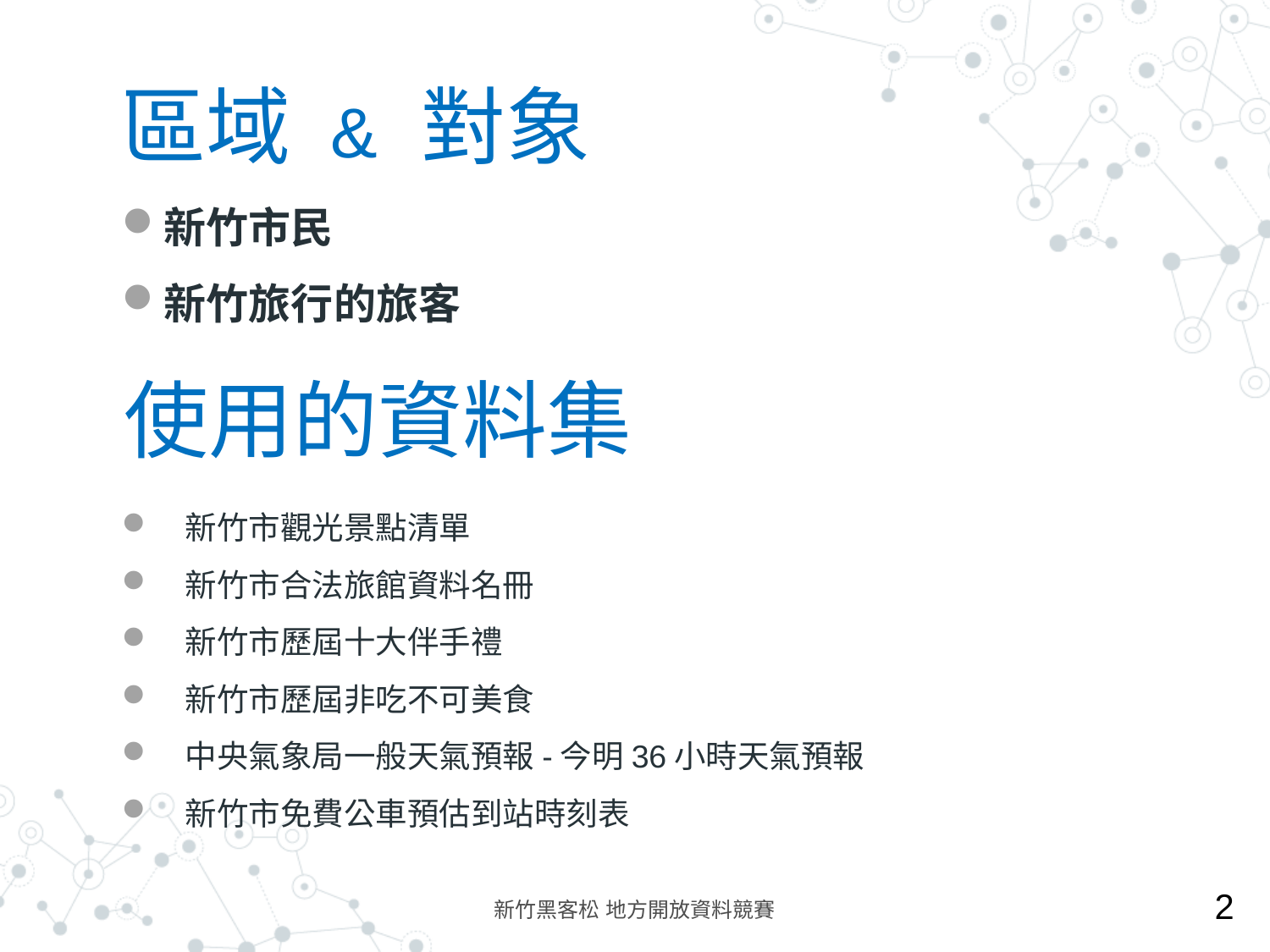

# 區域 & 對象
新竹市民
新竹旅行的旅客
使用的資料集
新竹市觀光景點清單
新竹市合法旅館資料名冊
新竹市歷屆十大伴手禮
新竹市歷屆非吃不可美食
中央氣象局一般天氣預報-今明36小時天氣預報
新竹市免費公車預估到站時刻表

2
新竹黑客松 地方開放資料競賽